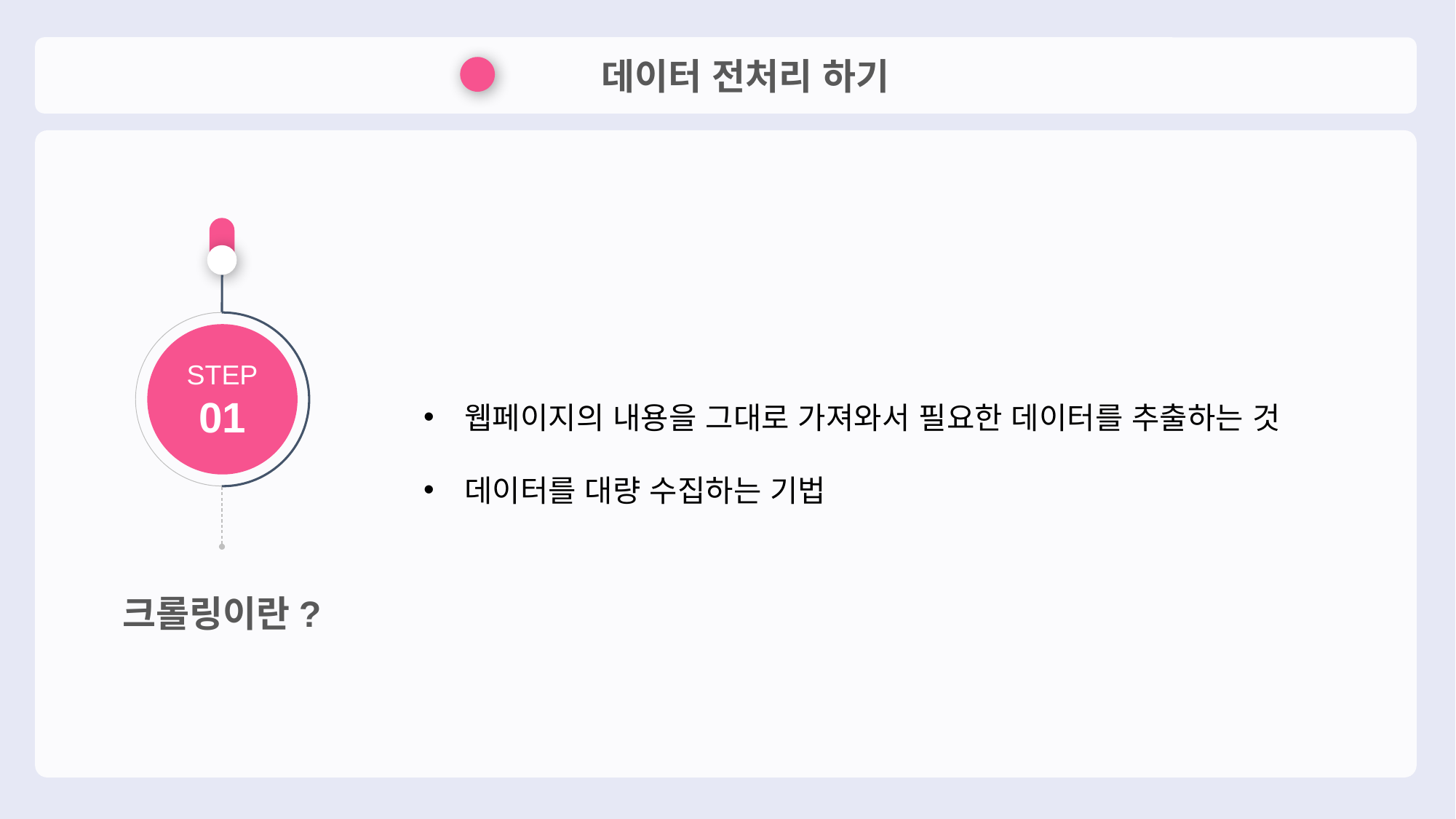

데이터 전처리 하기

STEP
01
웹페이지의 내용을 그대로 가져와서 필요한 데이터를 추출하는 것

데이터를 대량 수집하는 기법
크롤링이란?